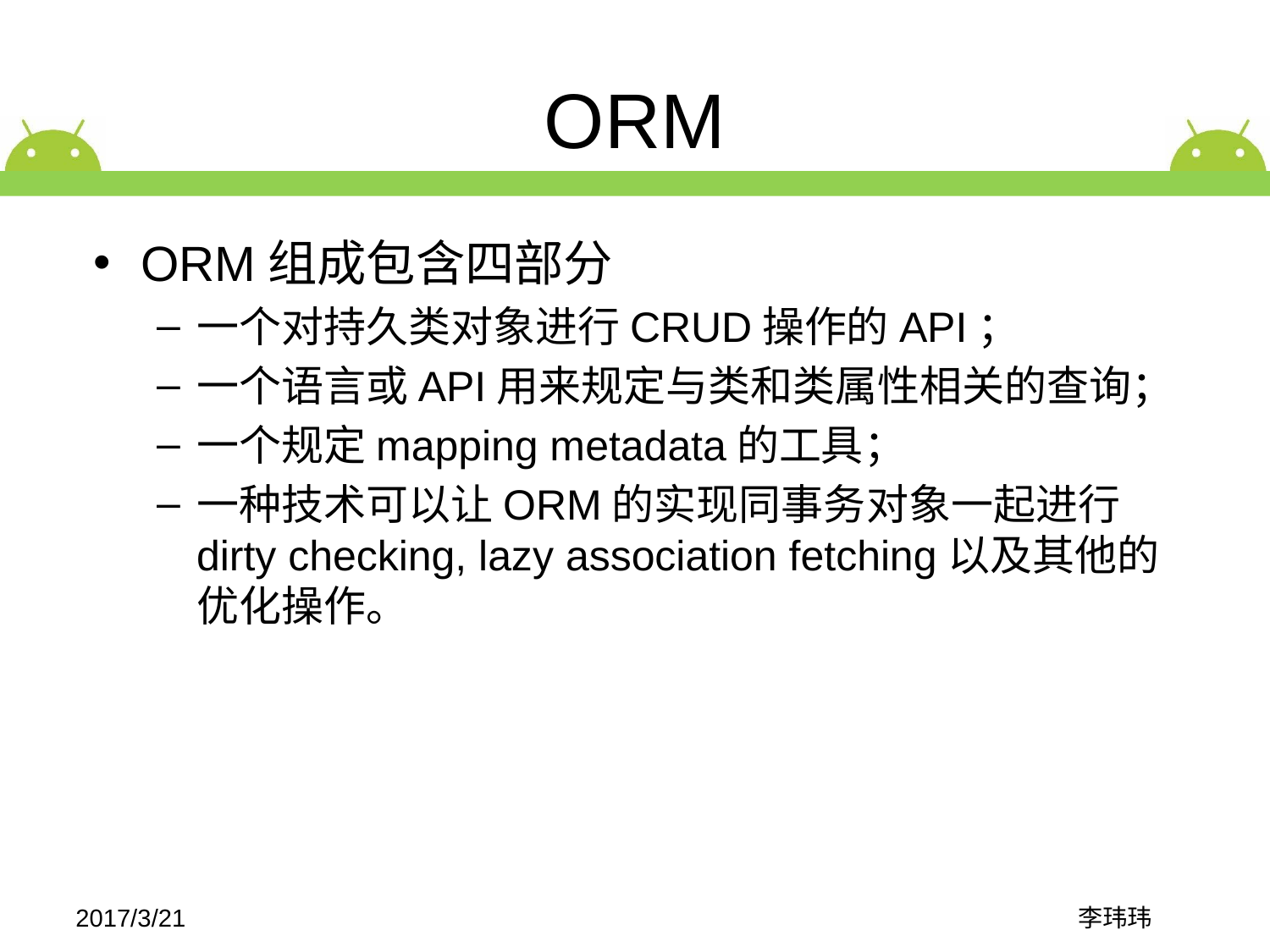

# ORM
ORM组成包含四部分
一个对持久类对象进行CRUD操作的API；
一个语言或API用来规定与类和类属性相关的查询；
一个规定mapping metadata的工具；
一种技术可以让ORM的实现同事务对象一起进行dirty checking, lazy association fetching以及其他的优化操作。